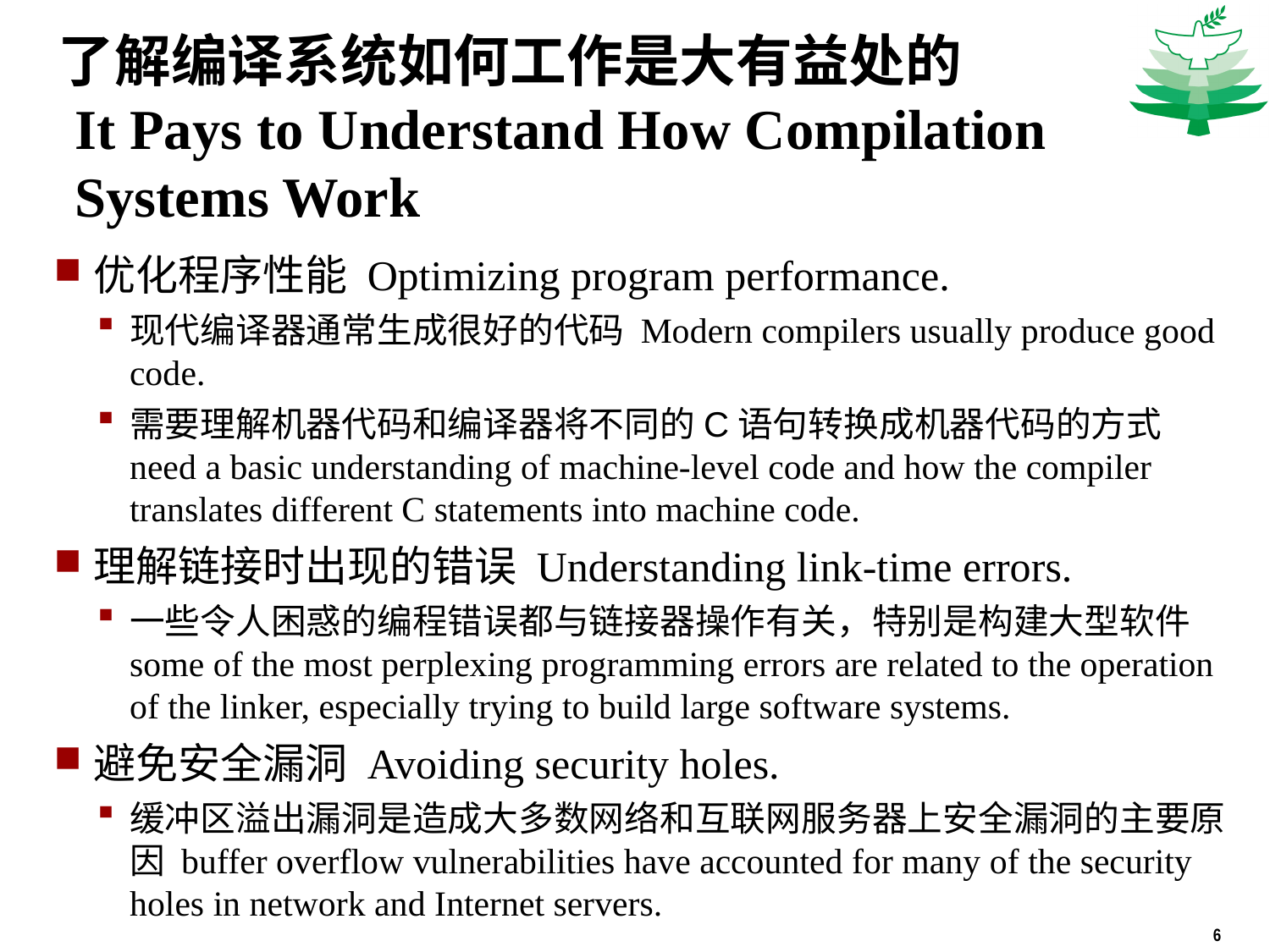

# 了解编译系统如何工作是大有益处的 It Pays to Understand How Compilation Systems Work
优化程序性能 Optimizing program performance.
现代编译器通常生成很好的代码 Modern compilers usually produce good code.
需要理解机器代码和编译器将不同的C语句转换成机器代码的方式  need a basic understanding of machine-level code and how the compiler translates different C statements into machine code.
理解链接时出现的错误 Understanding link-time errors.
一些令人困惑的编程错误都与链接器操作有关，特别是构建大型软件 some of the most perplexing programming errors are related to the operation of the linker, especially trying to build large software systems.
避免安全漏洞 Avoiding security holes.
缓冲区溢出漏洞是造成大多数网络和互联网服务器上安全漏洞的主要原因 buffer overflow vulnerabilities have accounted for many of the security holes in network and Internet servers.